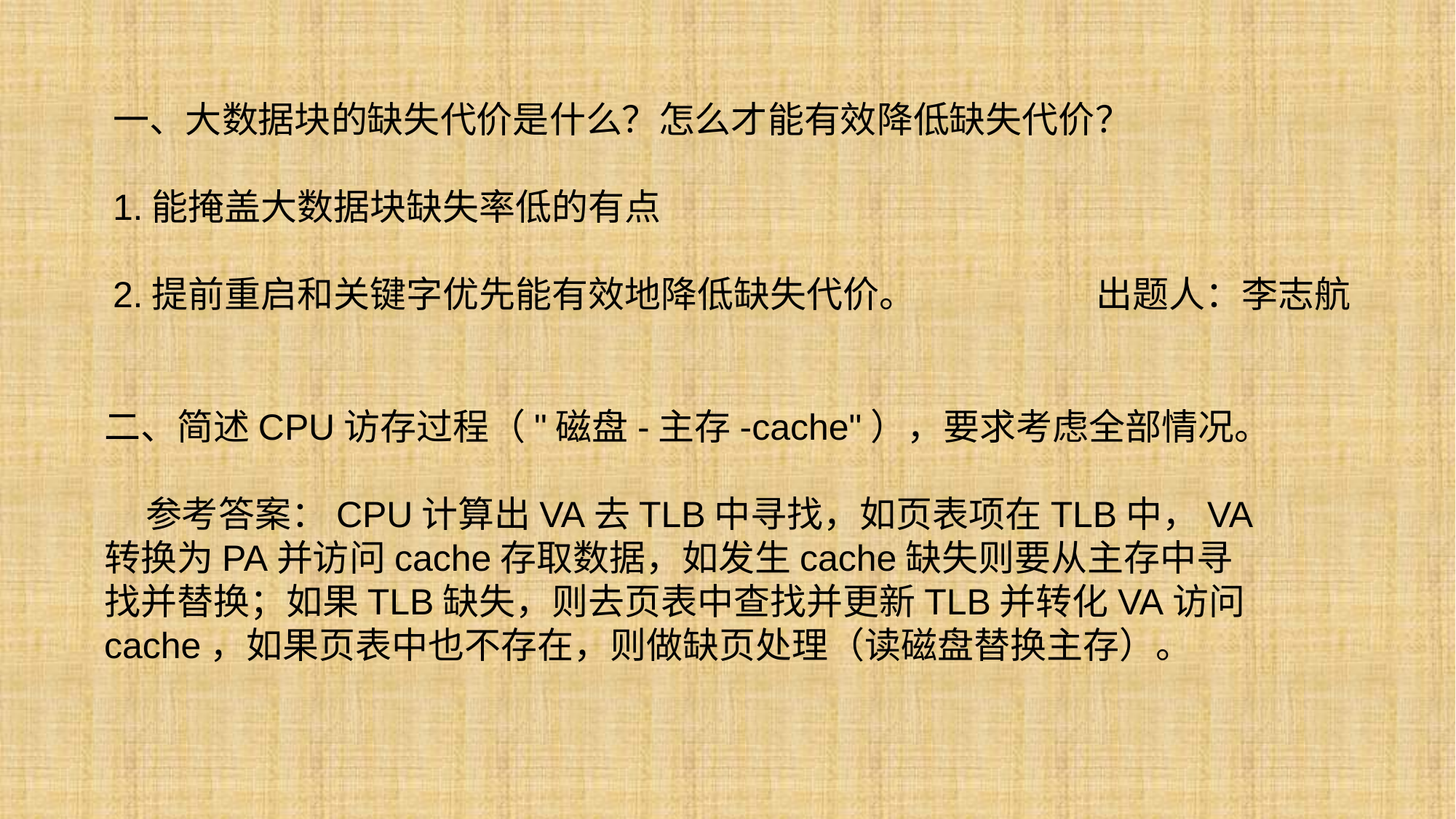

一、大数据块的缺失代价是什么？怎么才能有效降低缺失代价？

1.能掩盖大数据块缺失率低的有点

2.提前重启和关键字优先能有效地降低缺失代价。                      出题人：李志航

二、简述CPU访存过程（"磁盘-主存-cache"），要求考虑全部情况。

    参考答案：CPU计算出VA去TLB中寻找，如页表项在TLB中，VA转换为PA并访问cache存取数据，如发生cache缺失则要从主存中寻找并替换；如果TLB缺失，则去页表中查找并更新TLB并转化VA访问cache，如果页表中也不存在，则做缺页处理（读磁盘替换主存）。